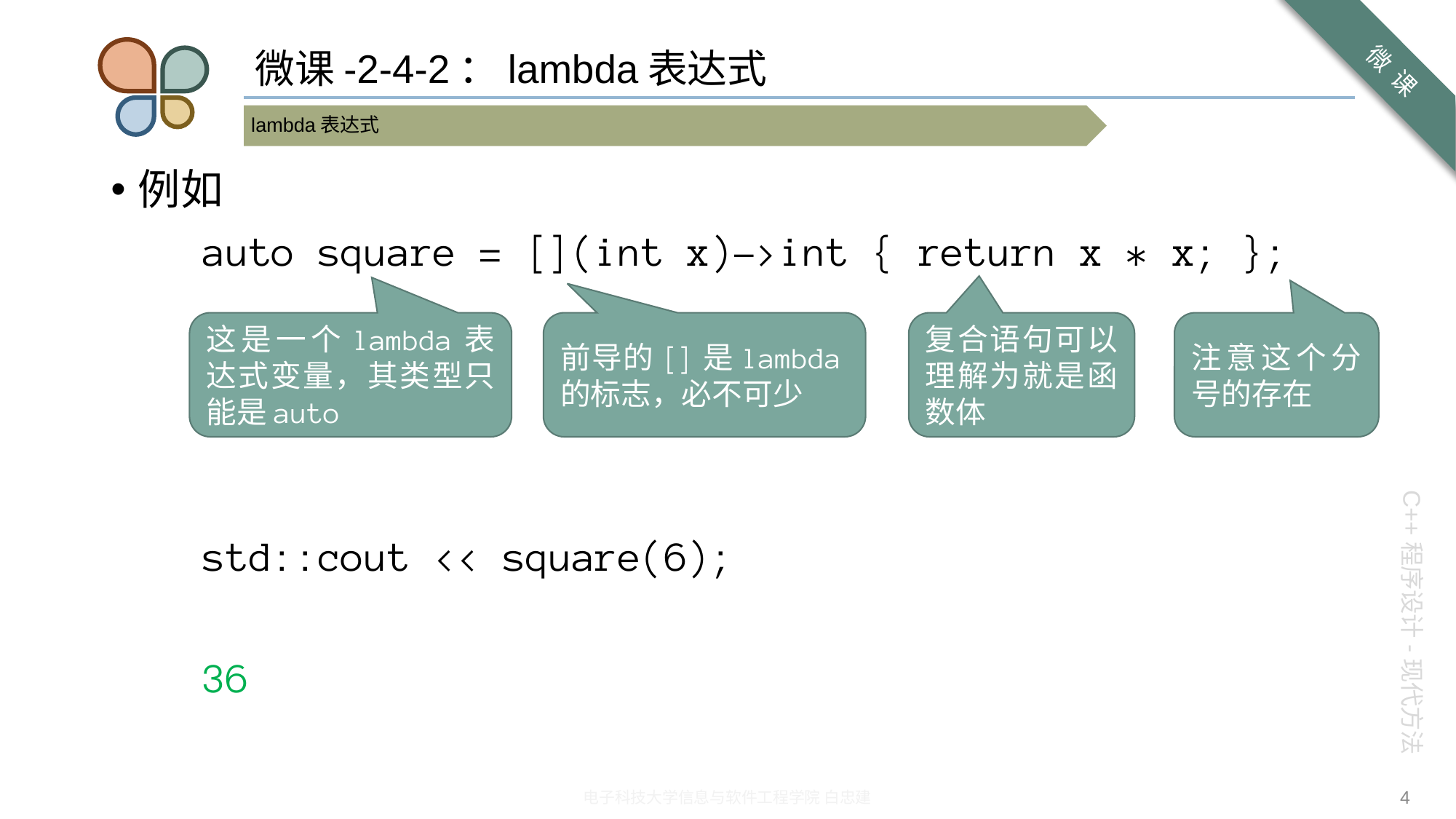

# 微课-2-4-2：lambda表达式
lambda表达式
例如
    auto square = [](int x)->int { return x * x; };

    std::cout << square(6);

    36
这是一个lambda表达式变量，其类型只能是auto
前导的[]是lambda的标志，必不可少
复合语句可以理解为就是函数体
注意这个分号的存在
4